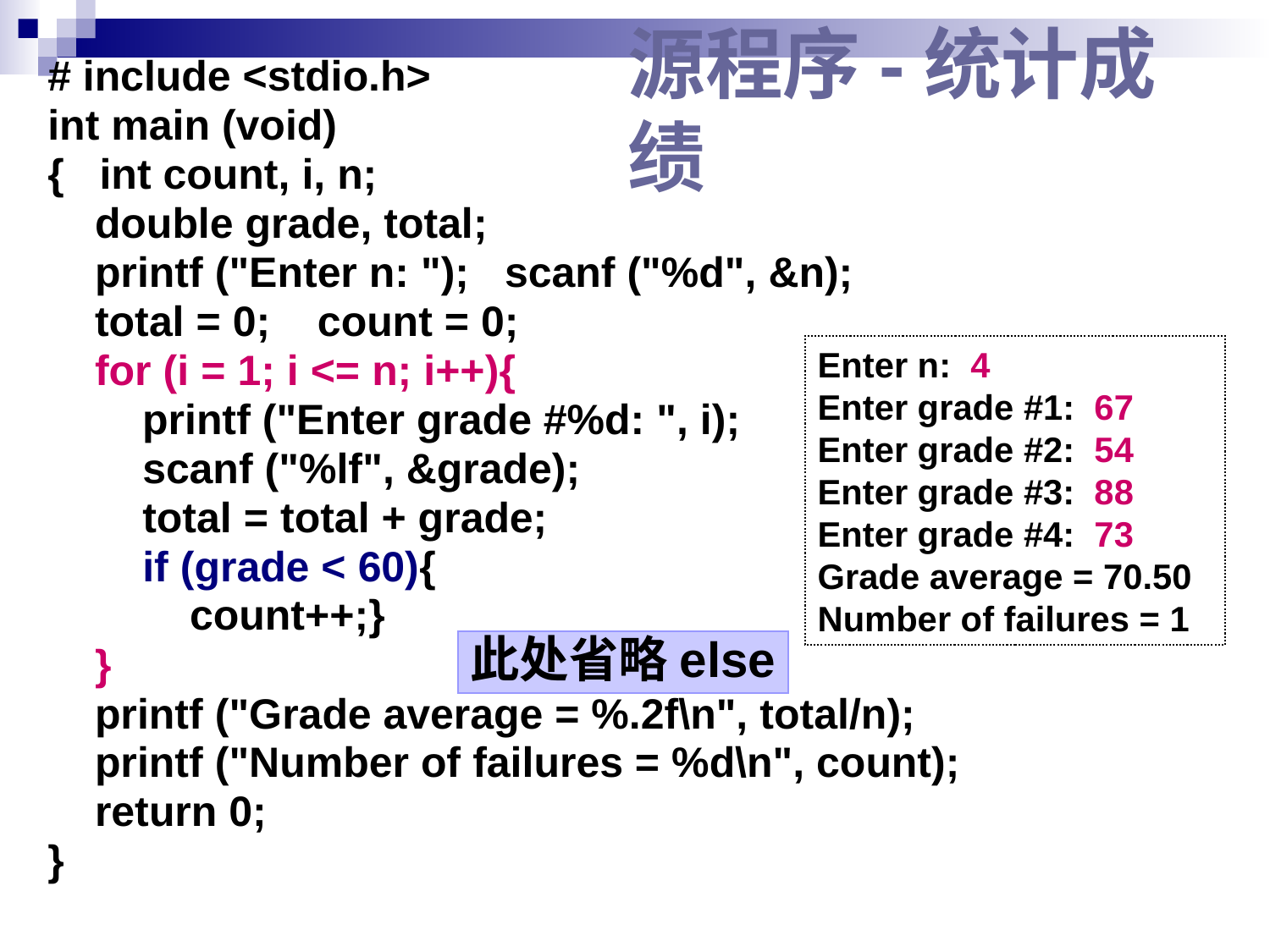

# include <stdio.h>
int main (void)
{   int count, i, n;
    double grade, total;
    printf ("Enter n: ");   scanf ("%d", &n);
    total = 0;    count = 0;
    for (i = 1; i <= n; i++){
        printf ("Enter grade #%d: ", i);
	    scanf ("%lf", &grade);
	    total = total + grade;
	    if (grade < 60){
            count++;}
    }
    printf ("Grade average = %.2f\n", total/n);
    printf ("Number of failures = %d\n", count);
    return 0;
}
# 源程序-统计成绩
Enter n:  4
Enter grade #1:  67
Enter grade #2:  54
Enter grade #3:  88
Enter grade #4:  73
Grade average = 70.50
Number of failures = 1
此处省略else